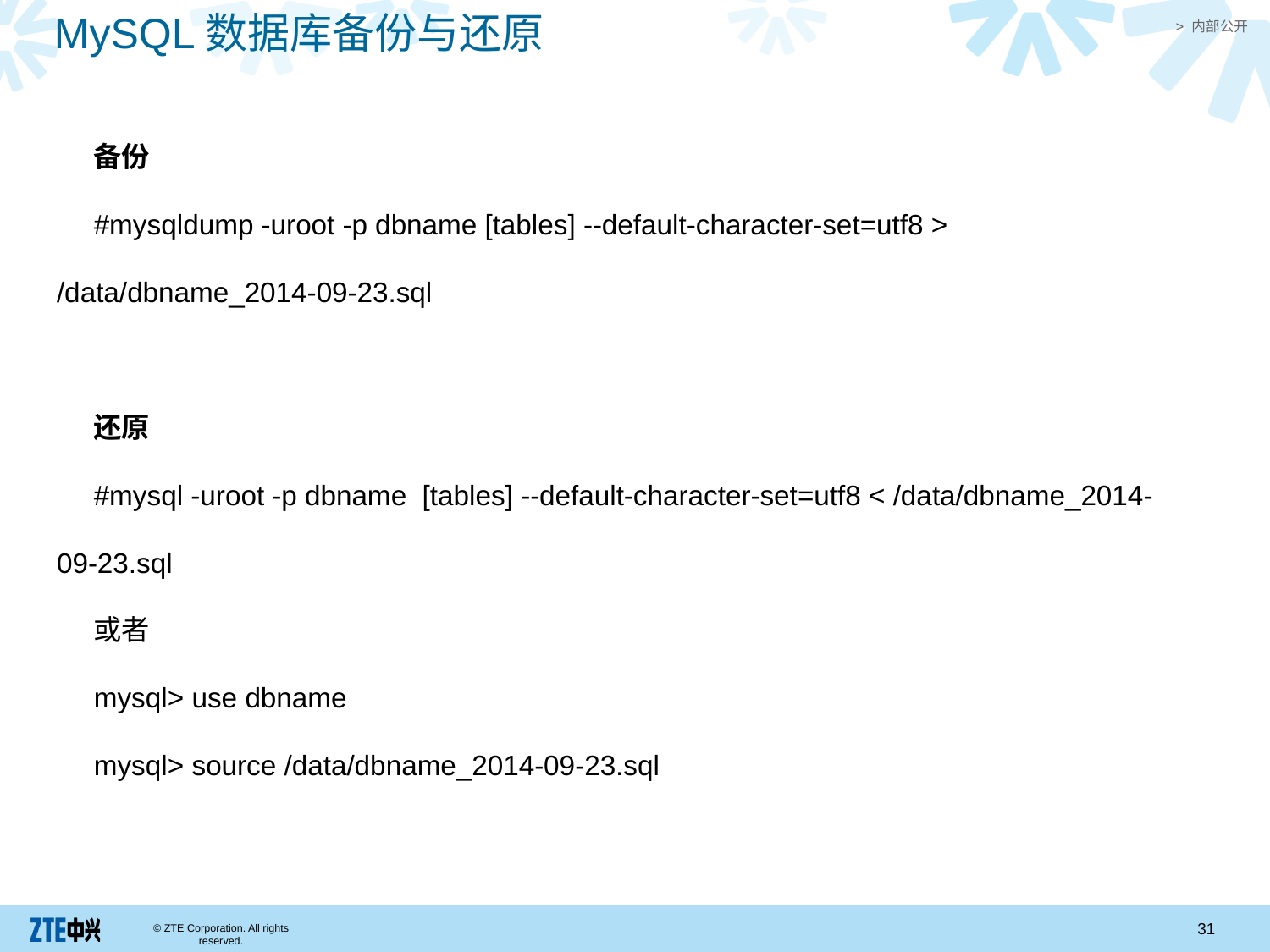

MySQL数据库备份与还原
备份
#mysqldump -uroot -p dbname [tables] --default-character-set=utf8 > /data/dbname_2014-09-23.sql

还原
#mysql -uroot -p dbname  [tables] --default-character-set=utf8 < /data/dbname_2014-09-23.sql
或者
mysql> use dbname
mysql> source /data/dbname_2014-09-23.sql
31